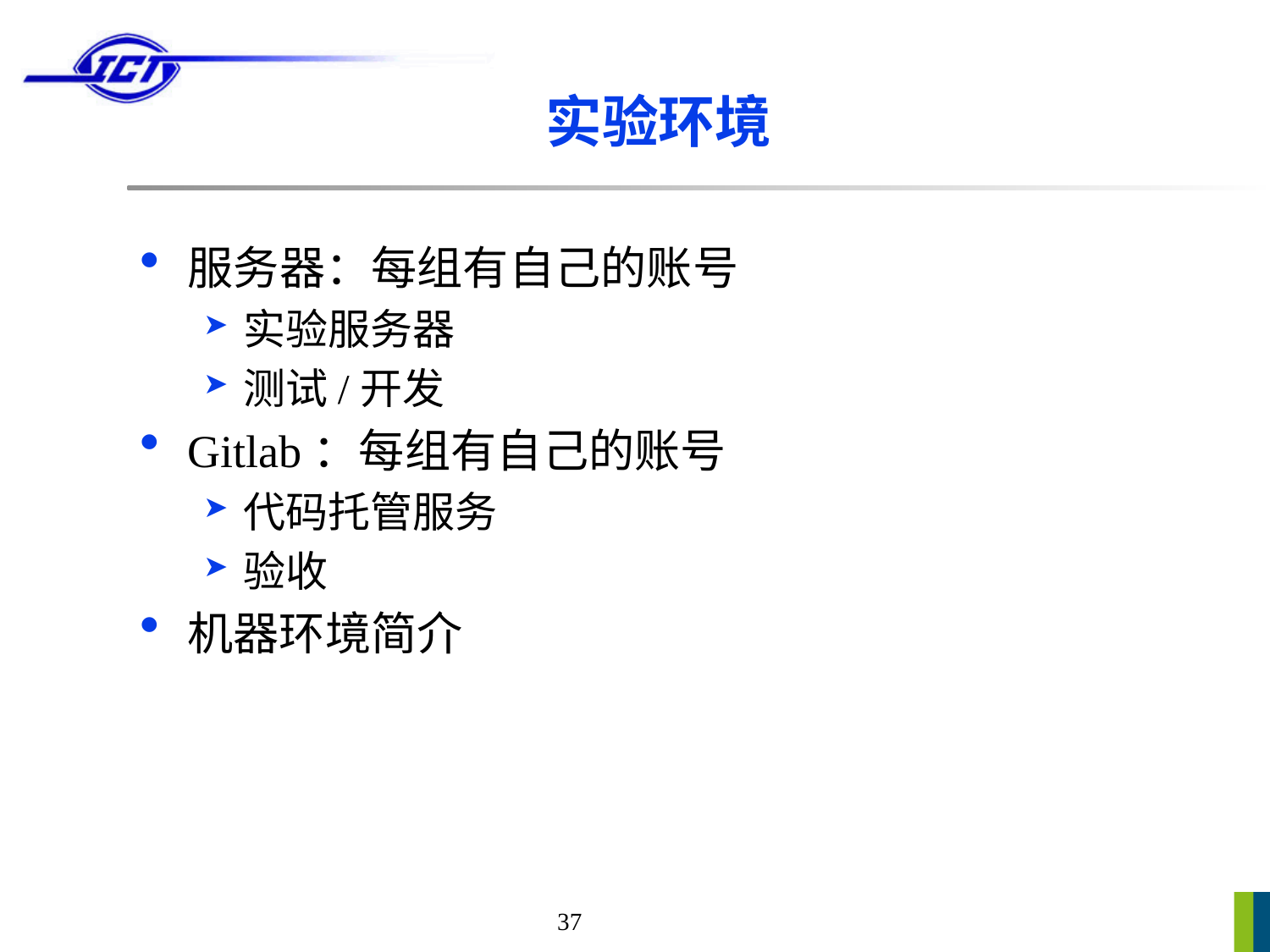

# 实验环境
服务器：每组有自己的账号
实验服务器
测试/开发
Gitlab：每组有自己的账号
代码托管服务
验收
机器环境简介